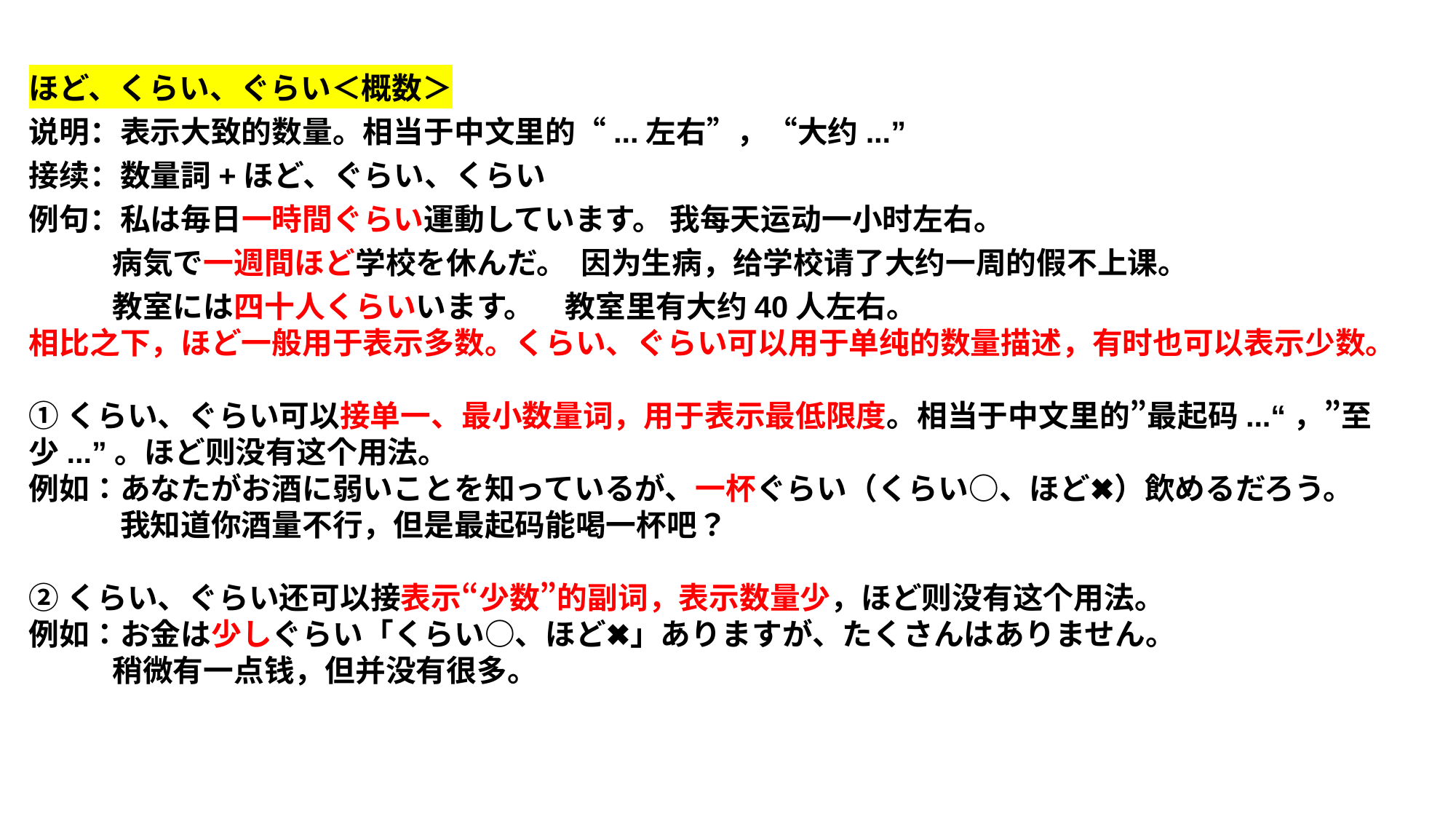

ほど、くらい、ぐらい＜概数＞
说明：表示大致的数量。相当于中文里的“...左右”，“大约...”
接续：数量詞+ほど、ぐらい、くらい
例句：私は毎日一時間ぐらい運動しています。 我每天运动一小时左右。
           病気で一週間ほど学校を休んだ。  因为生病，给学校请了大约一周的假不上课。
           教室には四十人くらいいます。　教室里有大约40人左右。
相比之下，ほど一般用于表示多数。くらい、ぐらい可以用于单纯的数量描述，有时也可以表示少数。

①くらい、ぐらい可以接单一、最小数量词，用于表示最低限度。相当于中文里的”最起码...“，”至少...”。ほど则没有这个用法。
例如：あなたがお酒に弱いことを知っているが、一杯ぐらい（くらい○、ほど✖）飲めるだろう。
　　　我知道你酒量不行，但是最起码能喝一杯吧？

②くらい、ぐらい还可以接表示“少数”的副词，表示数量少，ほど则没有这个用法。
例如：お金は少しぐらい「くらい○、ほど✖」ありますが、たくさんはありません。
           稍微有一点钱，但并没有很多。